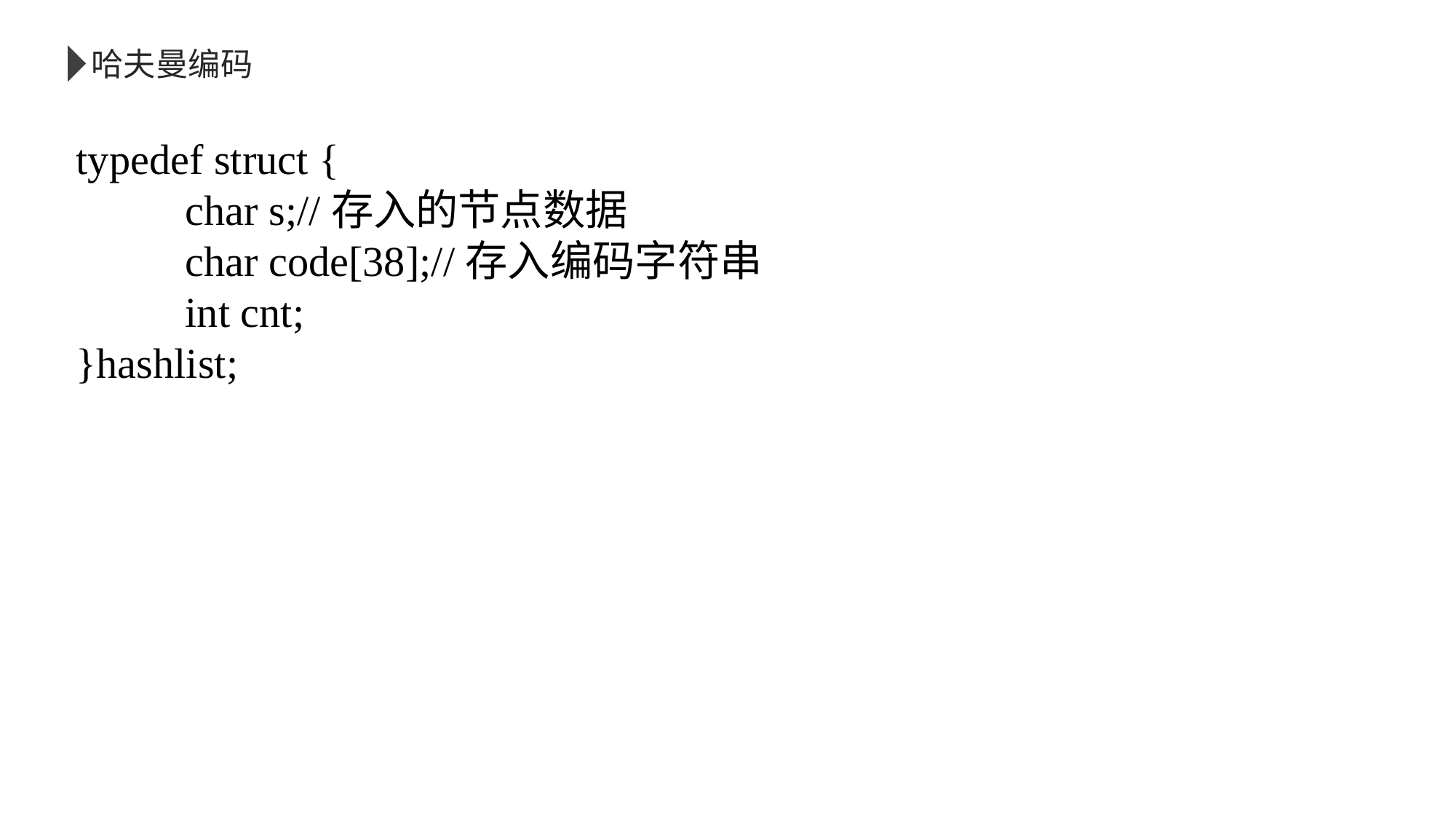

哈夫曼编码

typedef struct {
	char s;//存入的节点数据
	char code[38];//存入编码字符串
	int cnt;
}hashlist;